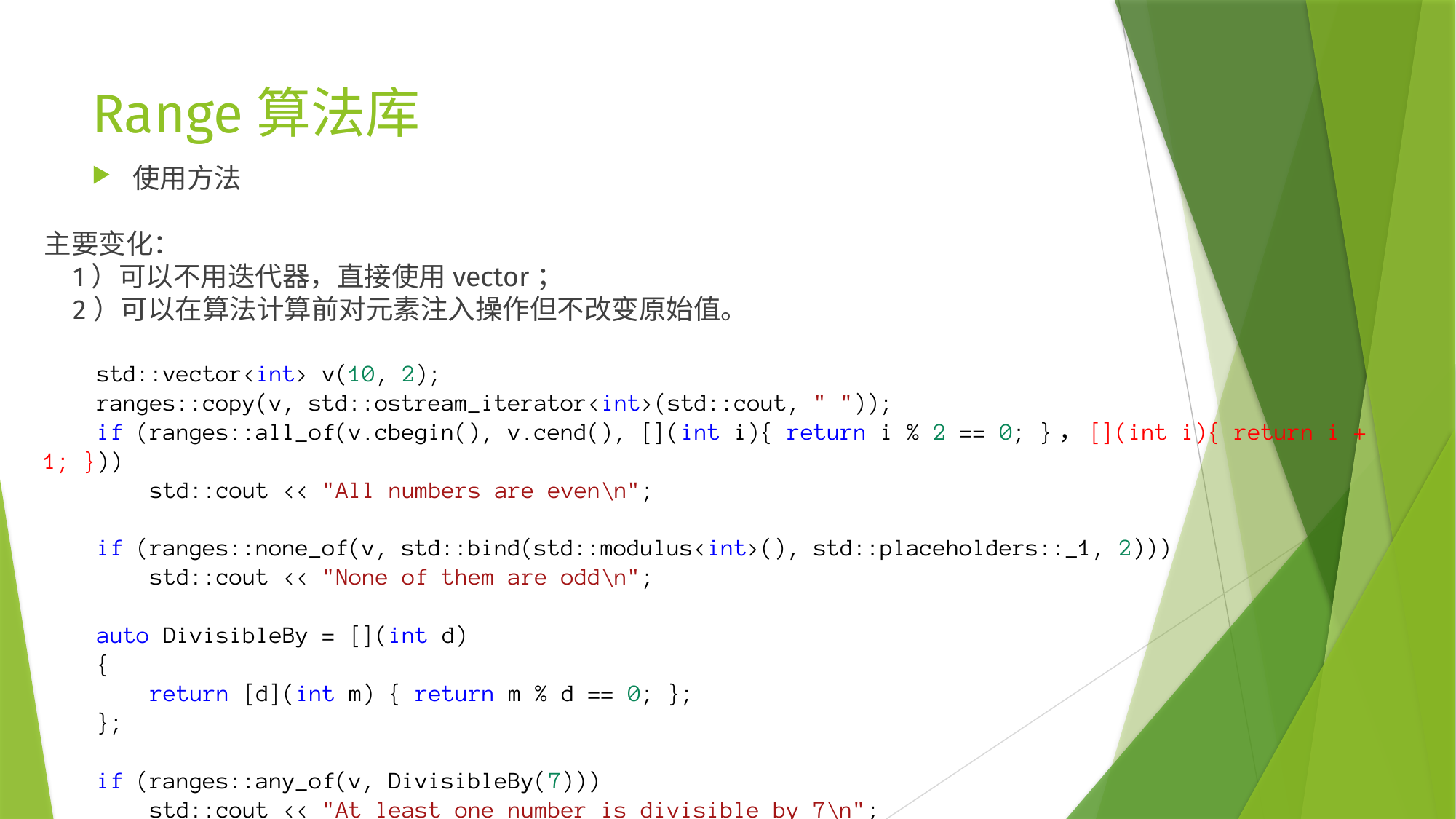

# Range算法库
使用方法

主要变化：
    1）可以不用迭代器，直接使用vector；
    2）可以在算法计算前对元素注入操作但不改变原始值。

    std::vector<int> v(10, 2);
    ranges::copy(v, std::ostream_iterator<int>(std::cout, " "));
    if (ranges::all_of(v.cbegin(), v.cend(), [](int i){ return i % 2 == 0; }，[](int i){ return i + 1; }))
        std::cout << "All numbers are even\n";

    if (ranges::none_of(v, std::bind(std::modulus<int>(), std::placeholders::_1, 2)))
        std::cout << "None of them are odd\n";

    auto DivisibleBy = [](int d)
    {
        return [d](int m) { return m % d == 0; };
    };

    if (ranges::any_of(v, DivisibleBy(7)))
        std::cout << "At least one number is divisible by 7\n";